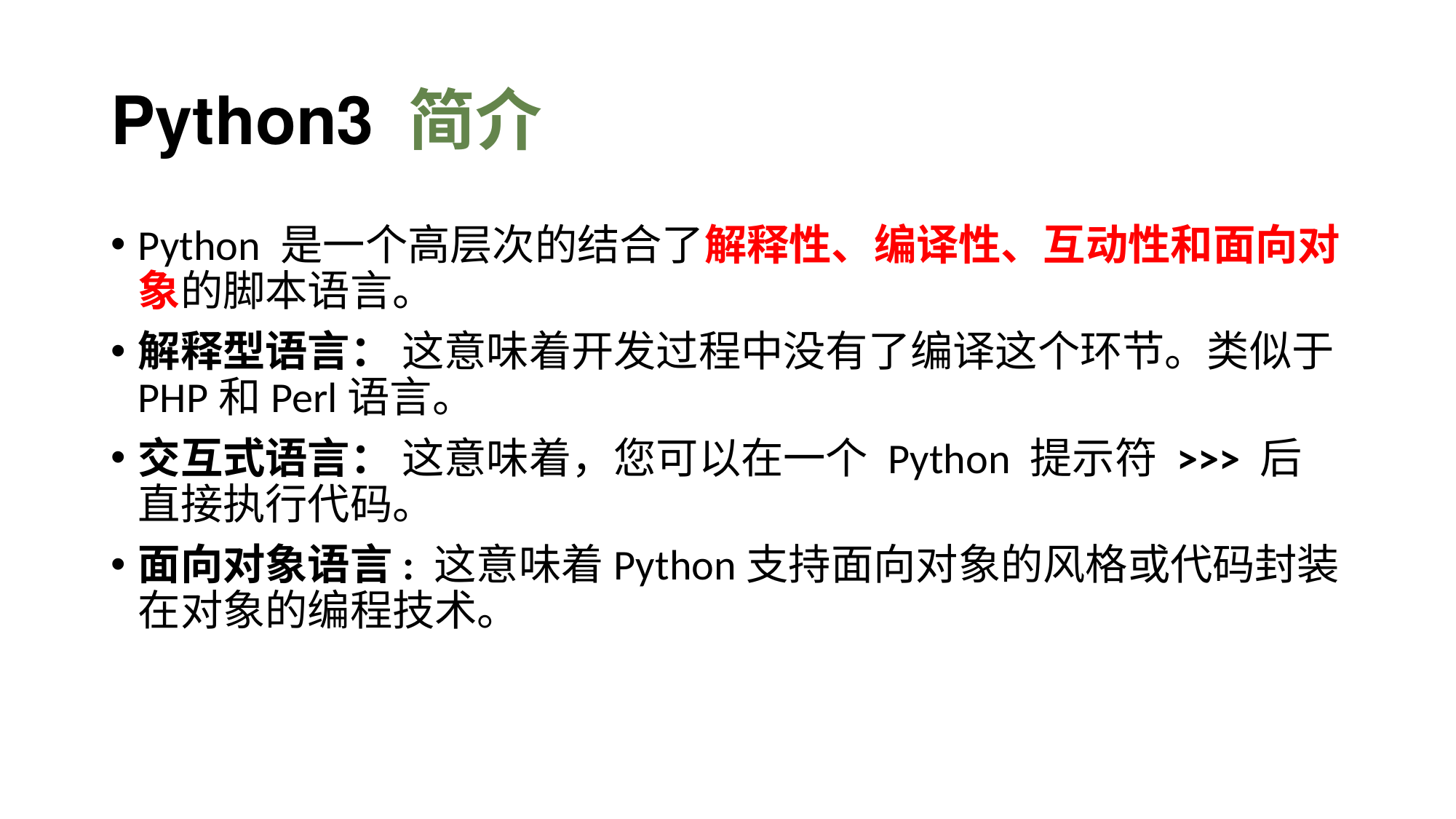

# Python3 简介
Python 是一个高层次的结合了解释性、编译性、互动性和面向对象的脚本语言。
解释型语言： 这意味着开发过程中没有了编译这个环节。类似于PHP和Perl语言。
交互式语言： 这意味着，您可以在一个 Python 提示符 >>> 后直接执行代码。
面向对象语言: 这意味着Python支持面向对象的风格或代码封装在对象的编程技术。